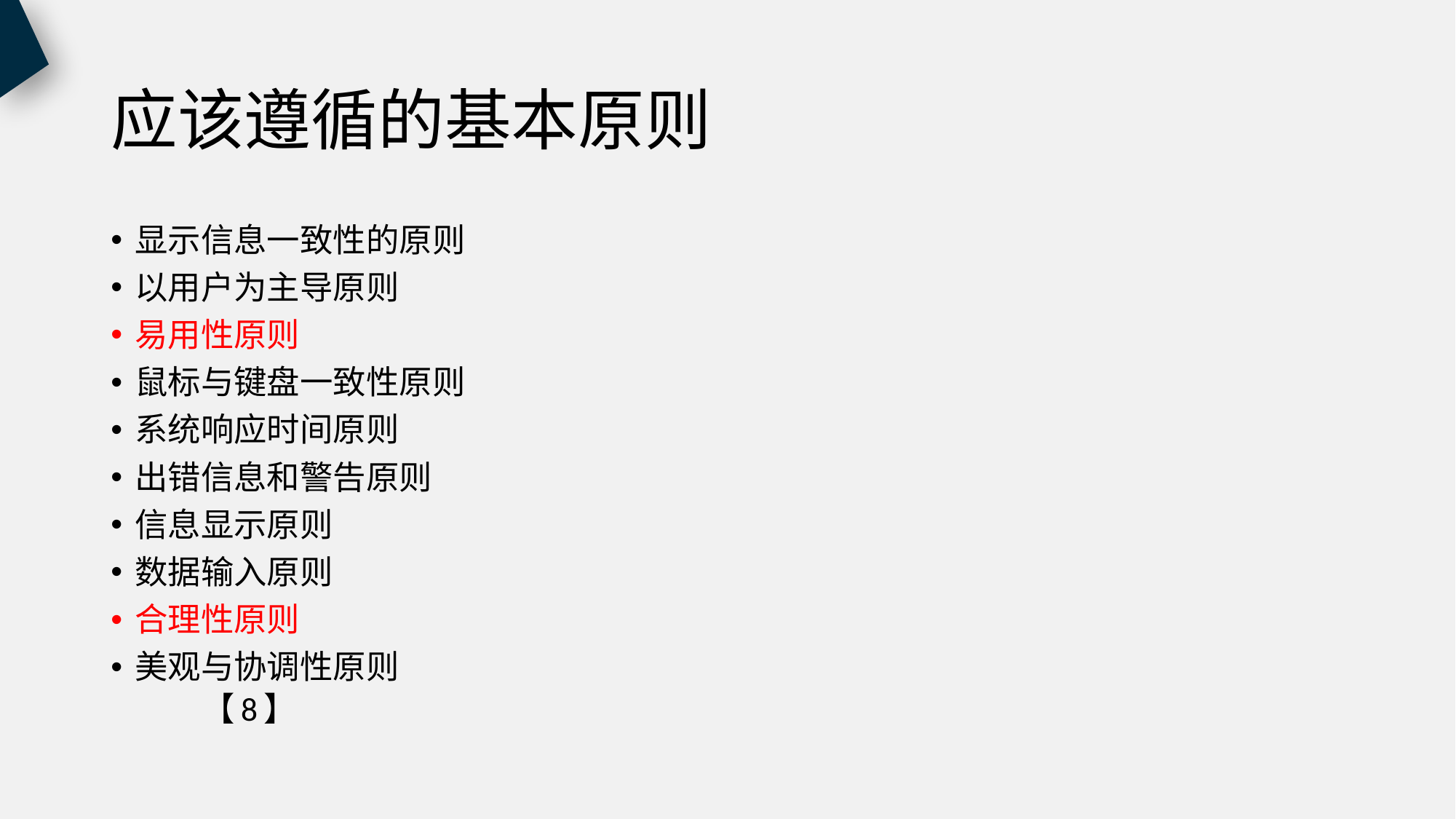

# 应该遵循的基本原则
显示信息一致性的原则
以用户为主导原则
易用性原则
鼠标与键盘一致性原则
系统响应时间原则
出错信息和警告原则
信息显示原则
数据输入原则
合理性原则
美观与协调性原则
										     【8】